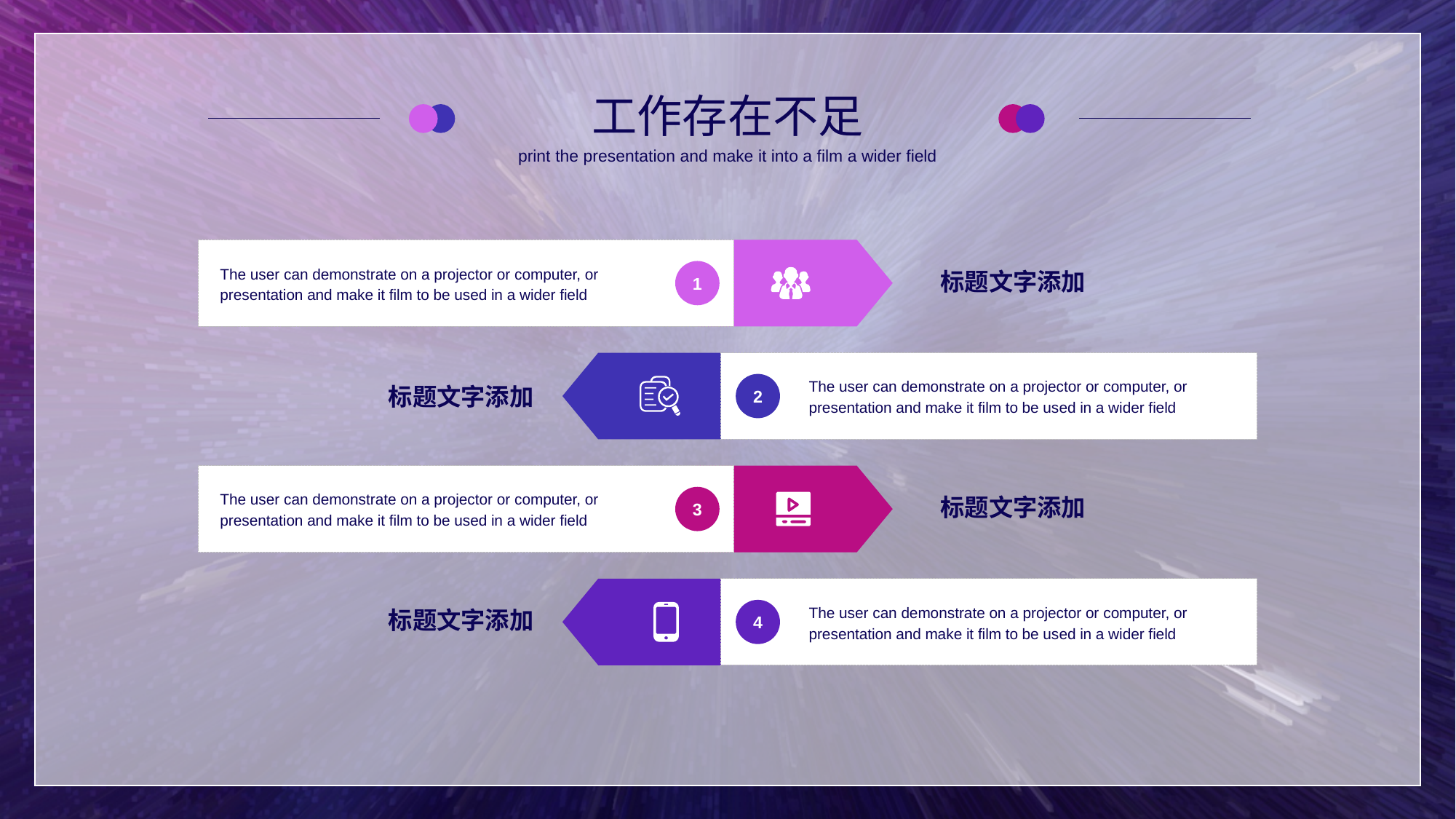

工作存在不足
print the presentation and make it into a film a wider field

The user can demonstrate on a projector or computer, or presentation and make it film to be used in a wider field
1
标题文字添加

The user can demonstrate on a projector or computer, or presentation and make it film to be used in a wider field
2
标题文字添加

The user can demonstrate on a projector or computer, or presentation and make it film to be used in a wider field
3

标题文字添加

The user can demonstrate on a projector or computer, or presentation and make it film to be used in a wider field
4
标题文字添加